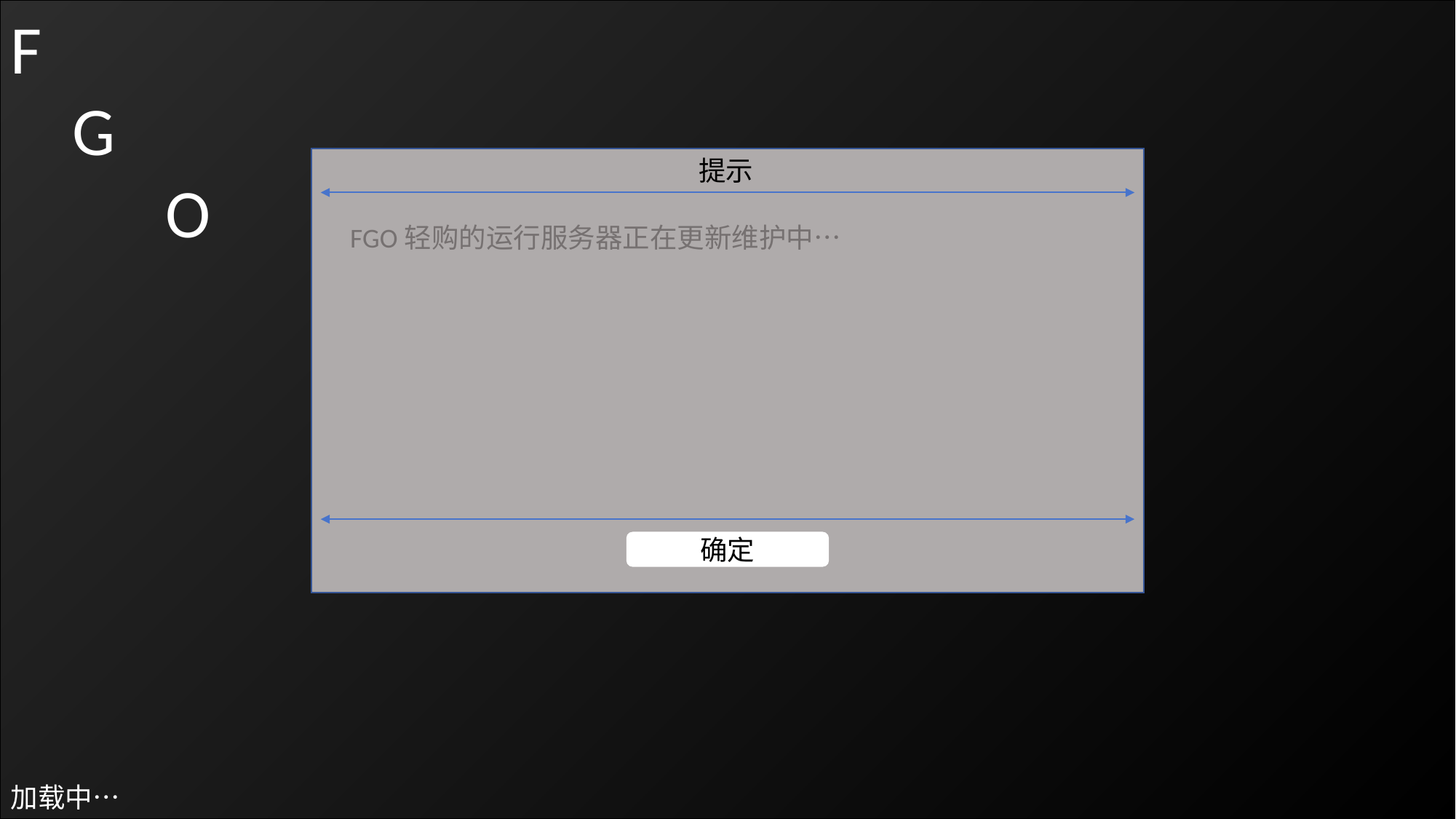

F
    G
          O

提示
FGO轻购的运行服务器正在更新维护中…
确定
加载中…